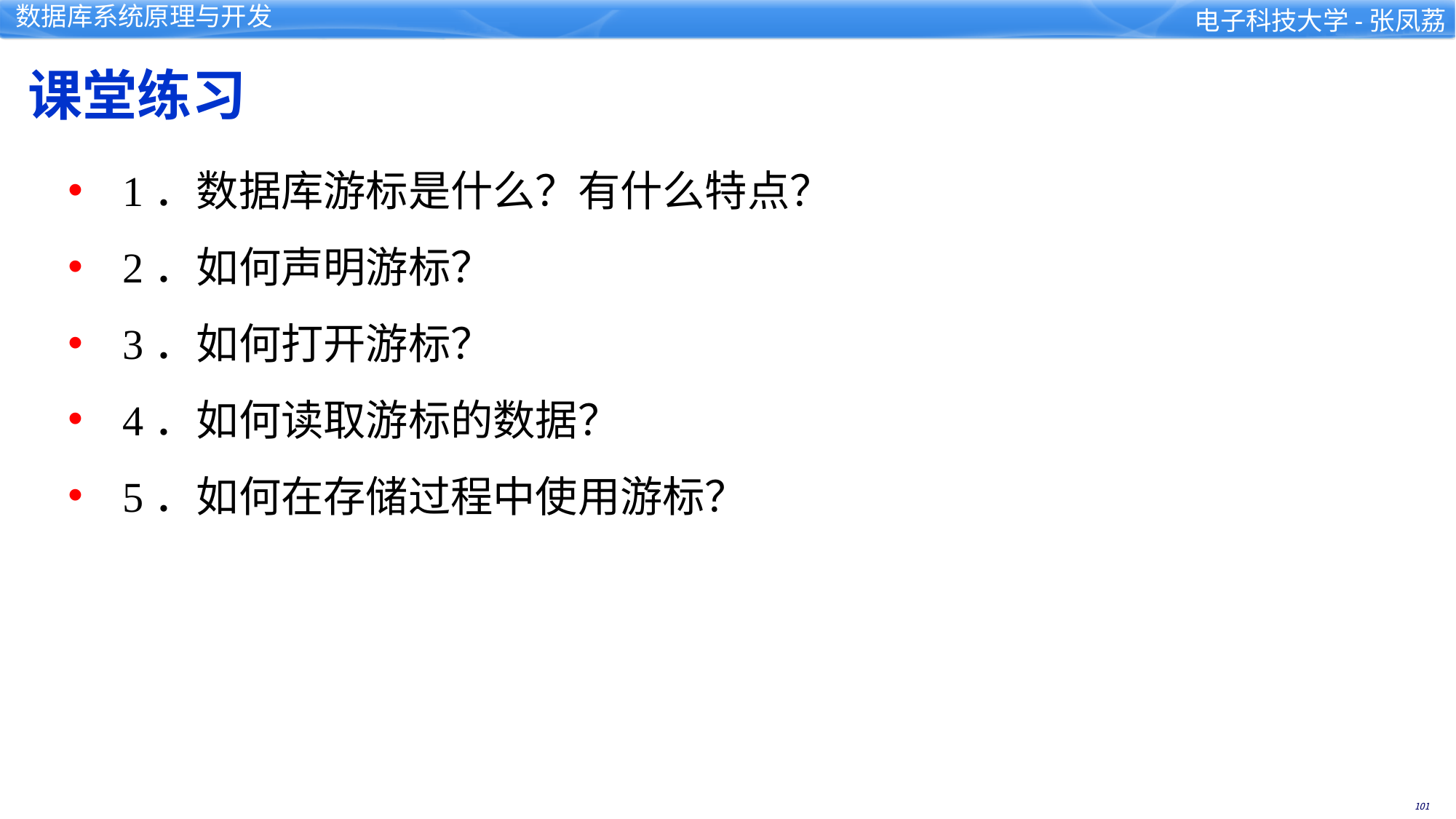

课堂练习
1．数据库游标是什么？有什么特点？
2．如何声明游标？
3．如何打开游标？
4．如何读取游标的数据？
5．如何在存储过程中使用游标？